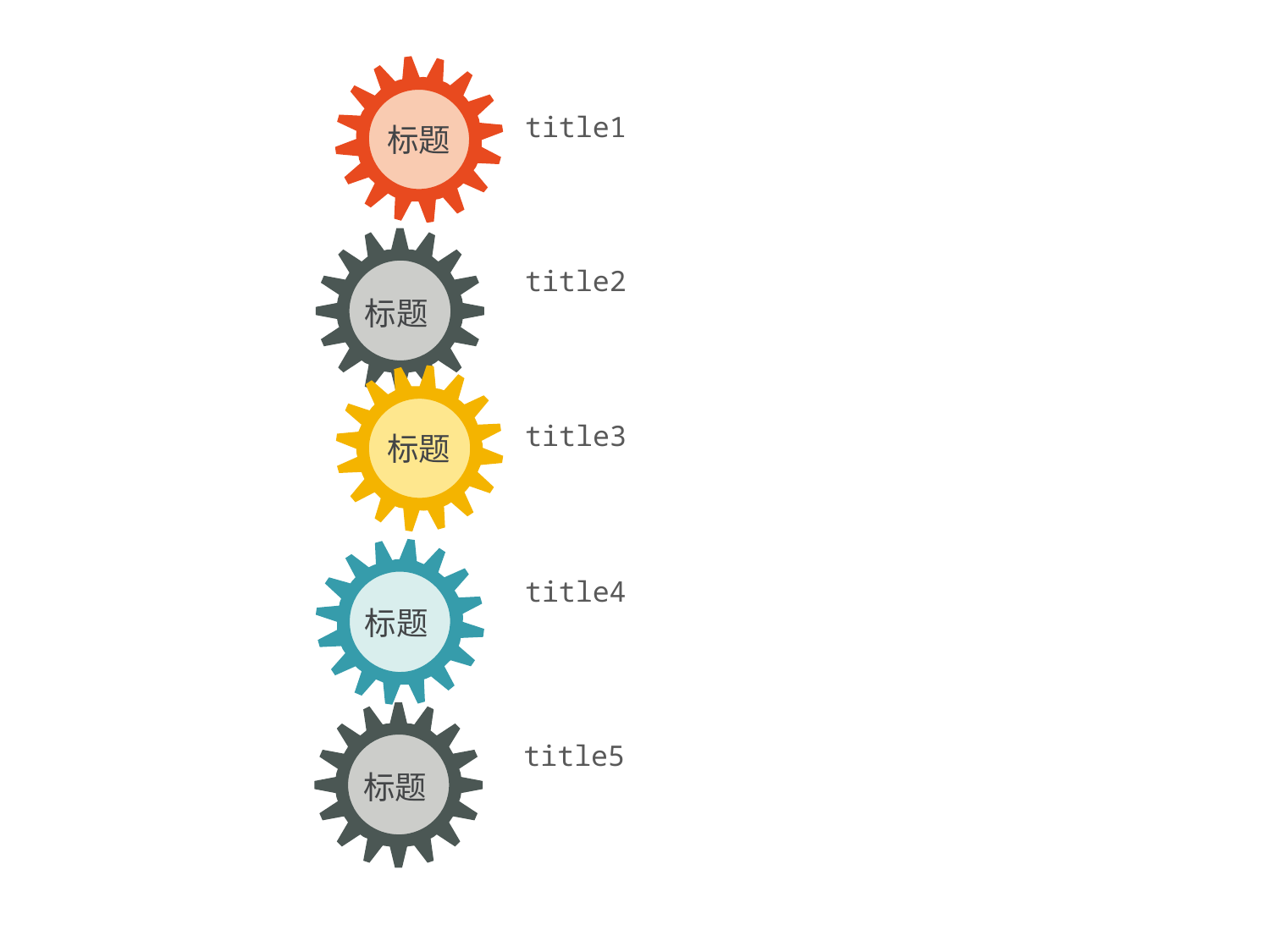

标题
title1

title2
标题

标题
title3

title4
标题

title5
标题